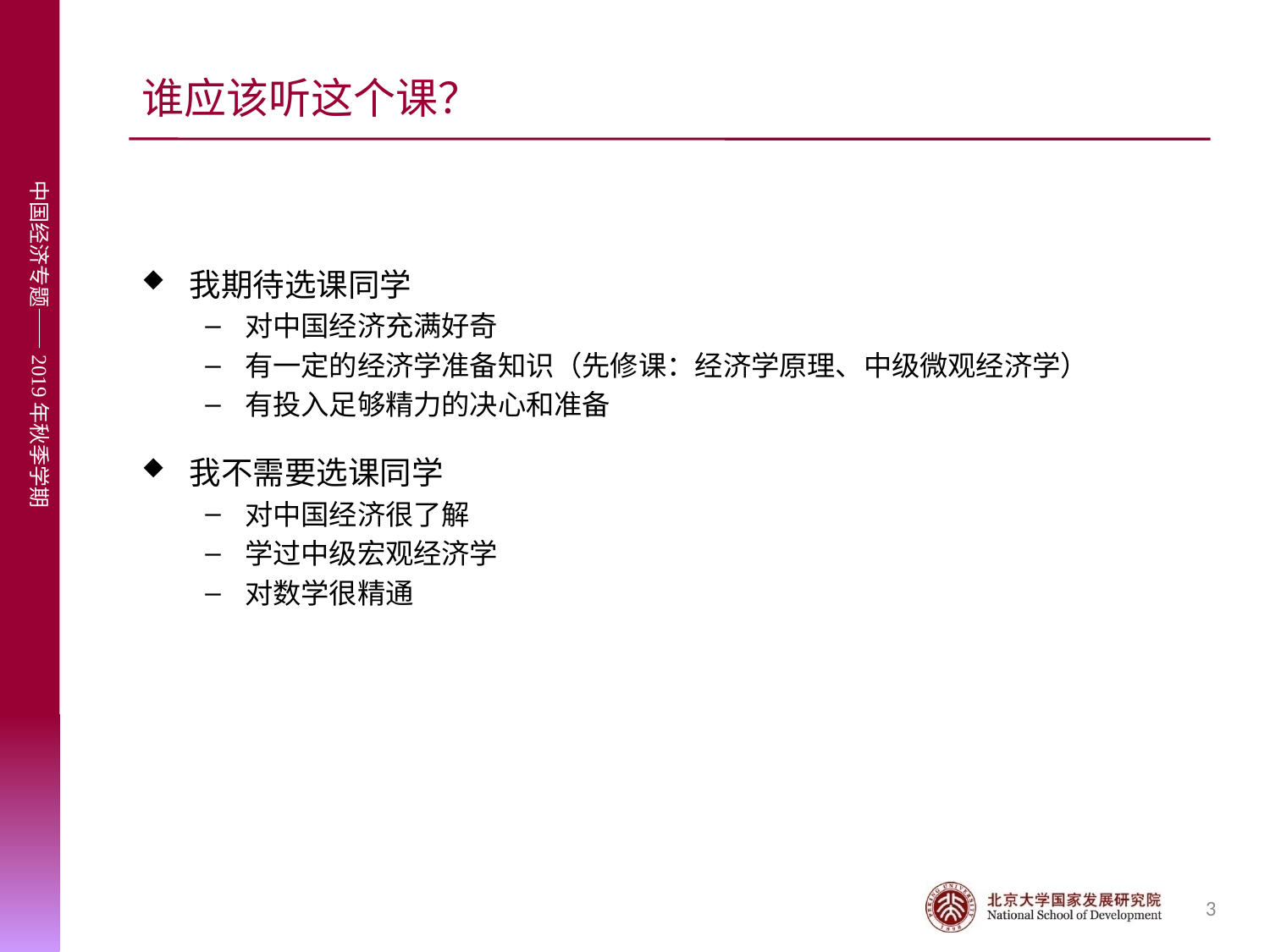

# 谁应该听这个课？

我期待选课同学
对中国经济充满好奇
有一定的经济学准备知识（先修课：经济学原理、中级微观经济学）
有投入足够精力的决心和准备
我不需要选课同学
对中国经济很了解
学过中级宏观经济学
对数学很精通

3